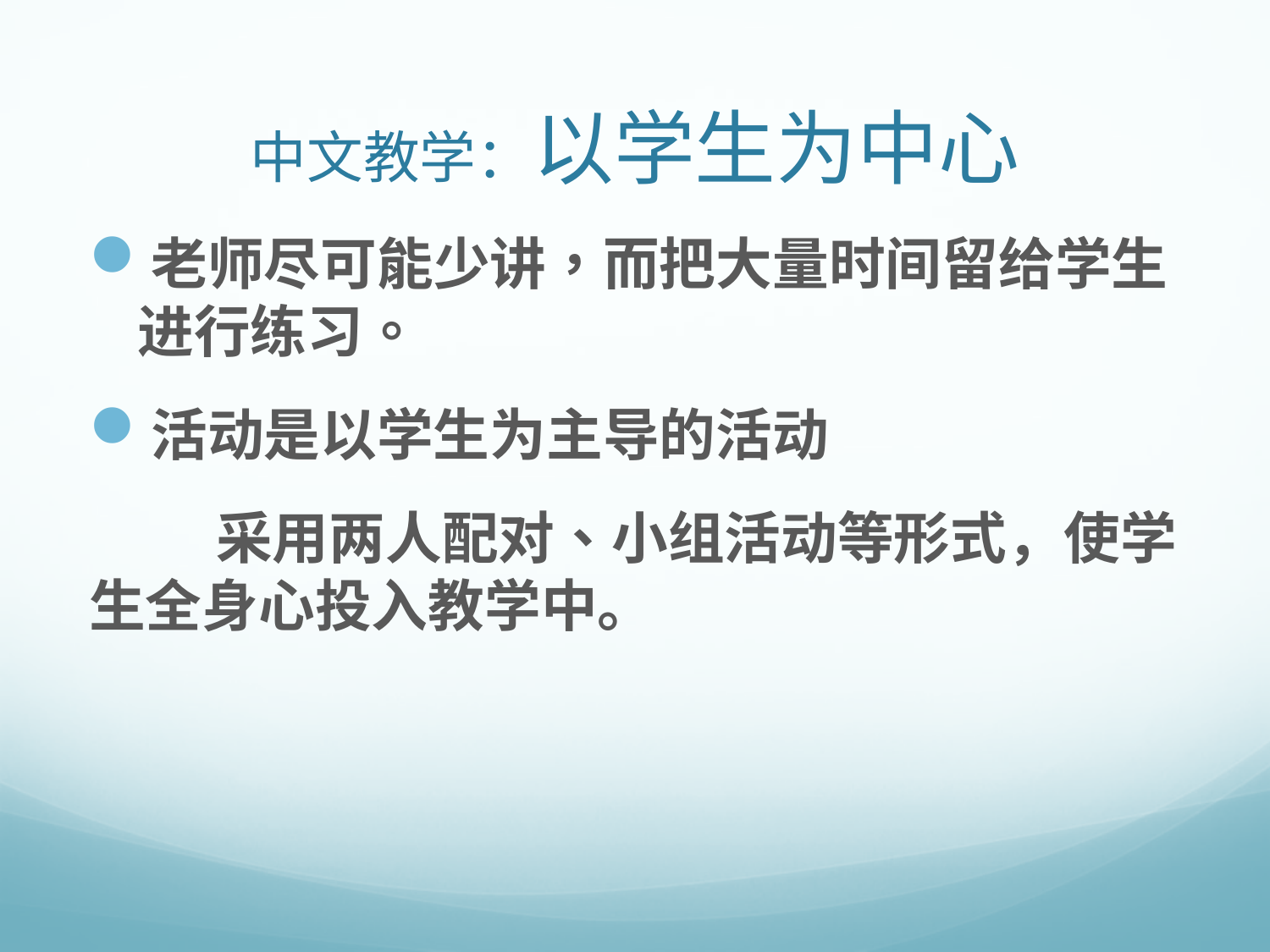

# 中文教学：以学生为中心
老师尽可能少讲，而把大量时间留给学生进行练习。
活动是以学生为主导的活动
 	采用两人配对、小组活动等形式，使学生全身心投入教学中。